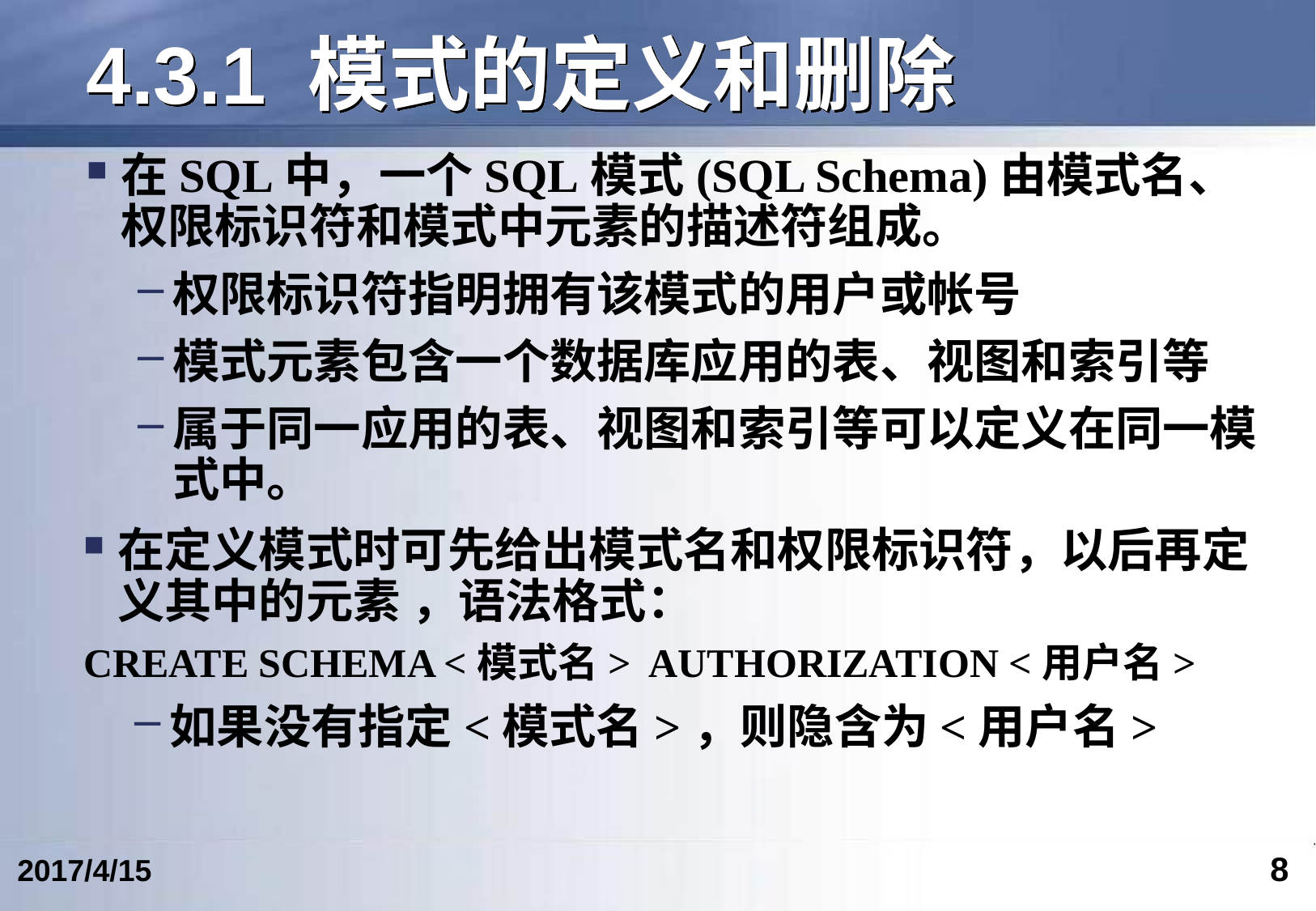

# 4.3.1 模式的定义和删除
在SQL中，一个SQL模式(SQL Schema)由模式名、权限标识符和模式中元素的描述符组成。
权限标识符指明拥有该模式的用户或帐号
模式元素包含一个数据库应用的表、视图和索引等
属于同一应用的表、视图和索引等可以定义在同一模式中。
在定义模式时可先给出模式名和权限标识符，以后再定义其中的元素 ，语法格式：
CREATE SCHEMA <模式名>  AUTHORIZATION <用户名>
如果没有指定<模式名>，则隐含为<用户名>
8
2017/4/15